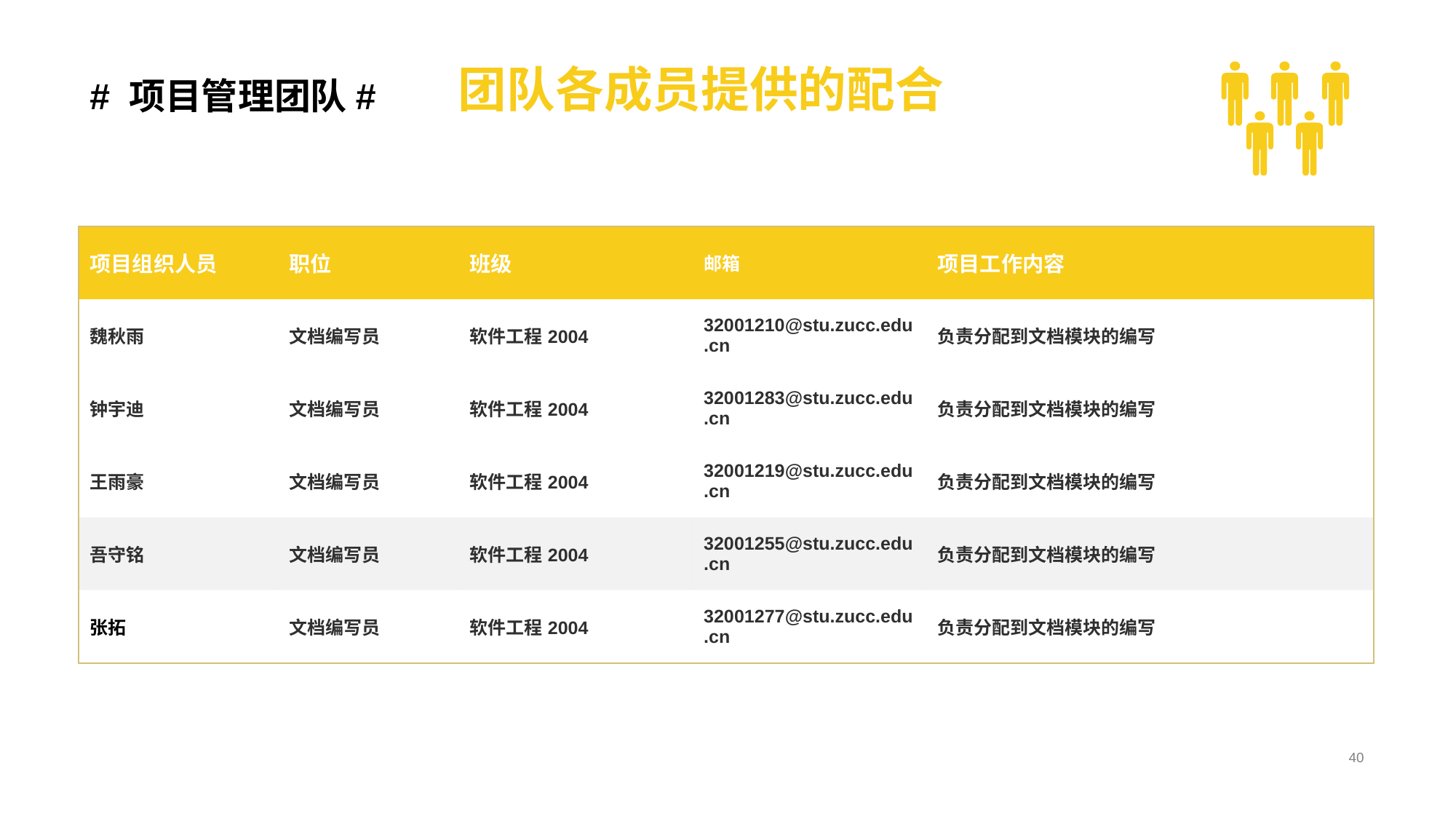

# # 项目管理团队#
团队各成员提供的配合

| 项目组织人员 | 职位 | 班级 | 邮箱 | 项目工作内容 |
| --- | --- | --- | --- | --- |
| 魏秋雨 | 文档编写员 | 软件工程2004 | 32001210@stu.zucc.edu.cn | 负责分配到文档模块的编写 |
| 钟宇迪 | 文档编写员 | 软件工程2004 | 32001283@stu.zucc.edu.cn | 负责分配到文档模块的编写 |
| 王雨豪 | 文档编写员 | 软件工程2004 | 32001219@stu.zucc.edu.cn | 负责分配到文档模块的编写 |
| 吾守铭 | 文档编写员 | 软件工程2004 | 32001255@stu.zucc.edu.cn | 负责分配到文档模块的编写 |
| 张拓 | 文档编写员 | 软件工程2004 | 32001277@stu.zucc.edu.cn | 负责分配到文档模块的编写 |
40